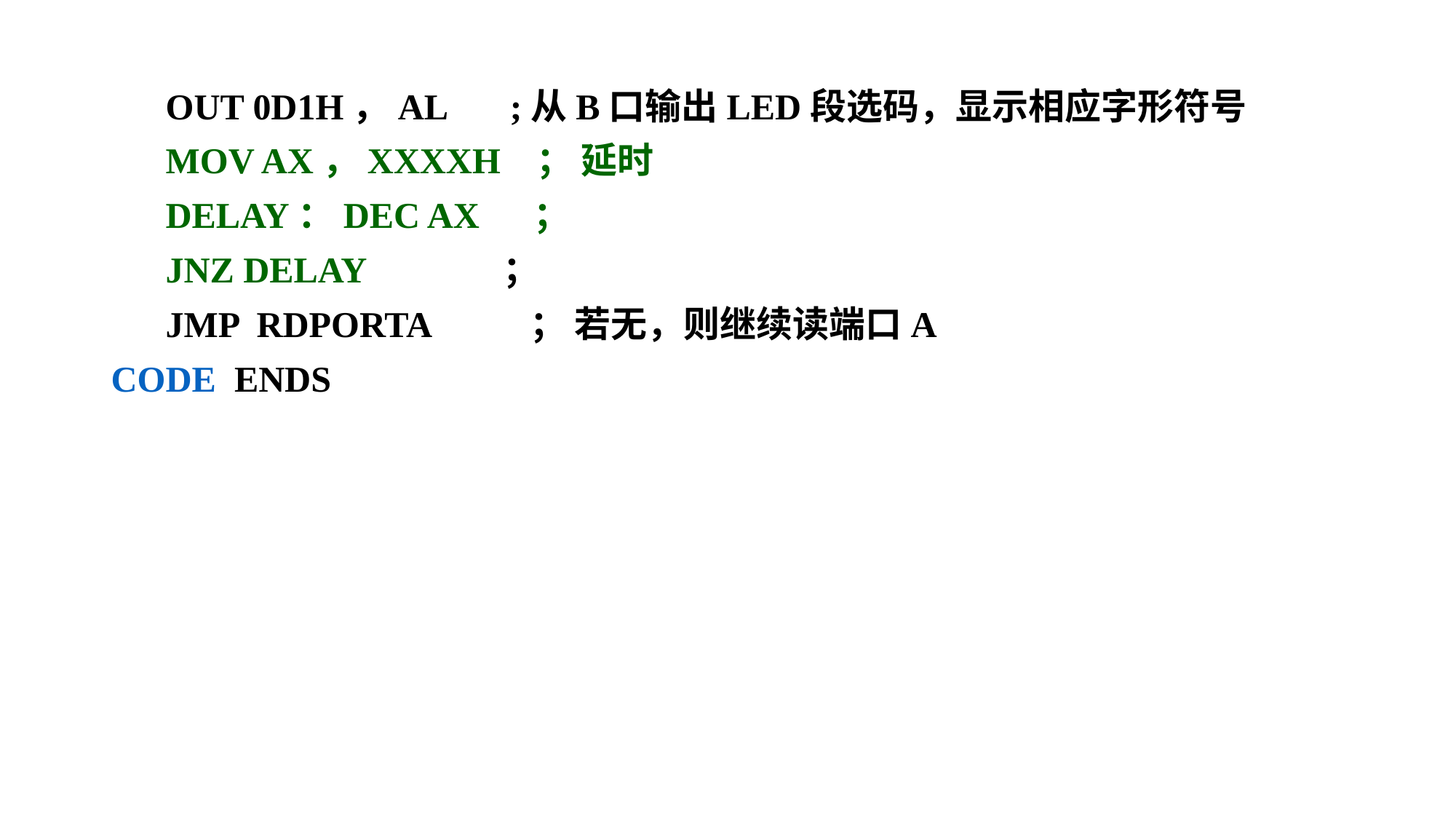

OUT 0D1H，AL       ;从B口输出LED段选码，显示相应字形符号
      MOV AX，XXXXH   ； 延时
      DELAY：DEC AX     ；
      JNZ DELAY              ；
      JMP  RDPORTA          ； 若无，则继续读端口A
CODE  ENDS